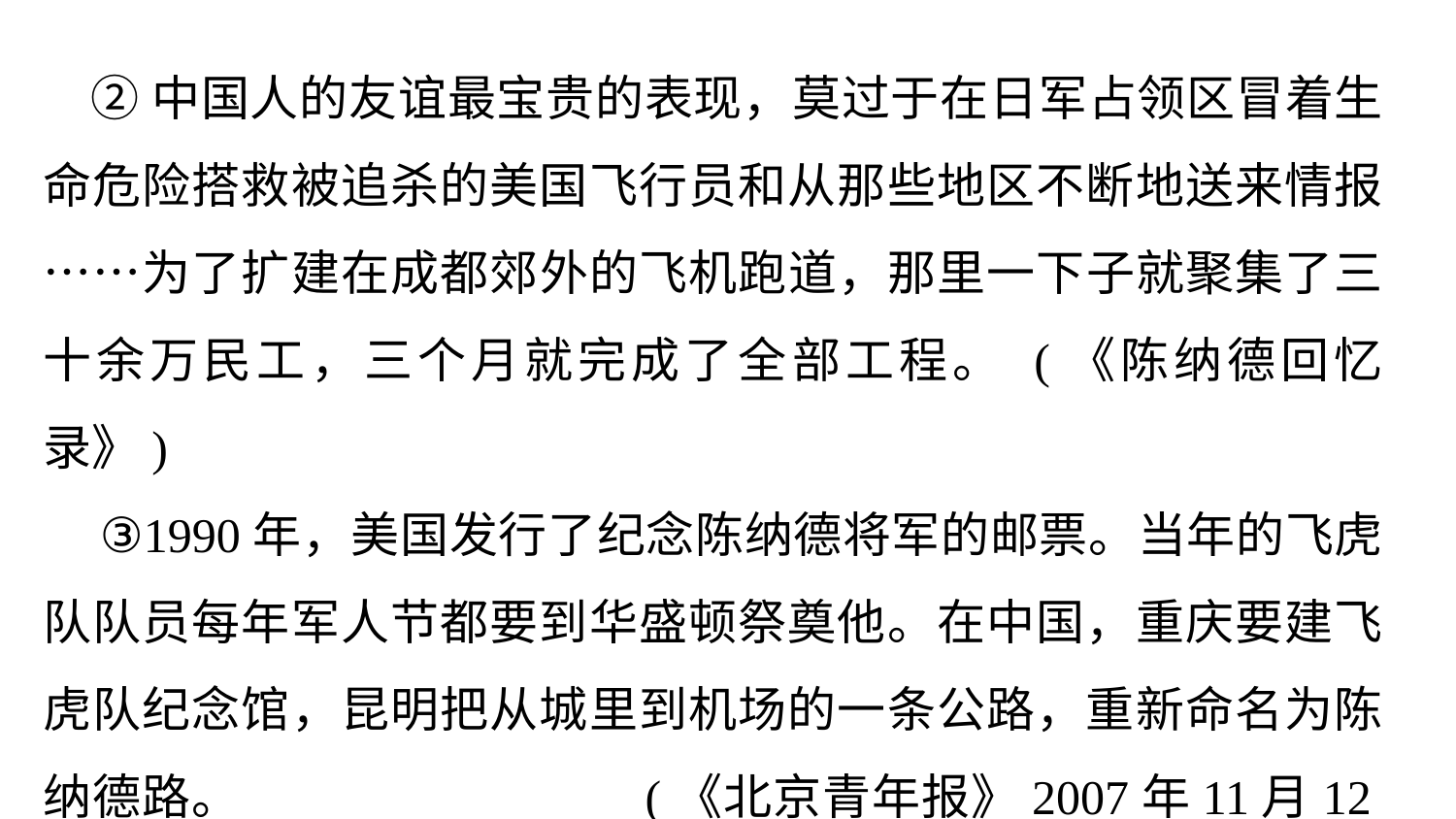

②中国人的友谊最宝贵的表现，莫过于在日军占领区冒着生命危险搭救被追杀的美国飞行员和从那些地区不断地送来情报……为了扩建在成都郊外的飞机跑道，那里一下子就聚集了三十余万民工，三个月就完成了全部工程。 (《陈纳德回忆录》)
    ③1990年，美国发行了纪念陈纳德将军的邮票。当年的飞虎队队员每年军人节都要到华盛顿祭奠他。在中国，重庆要建飞虎队纪念馆，昆明把从城里到机场的一条公路，重新命名为陈纳德路。                                 (《北京青年报》2007年11月12日)